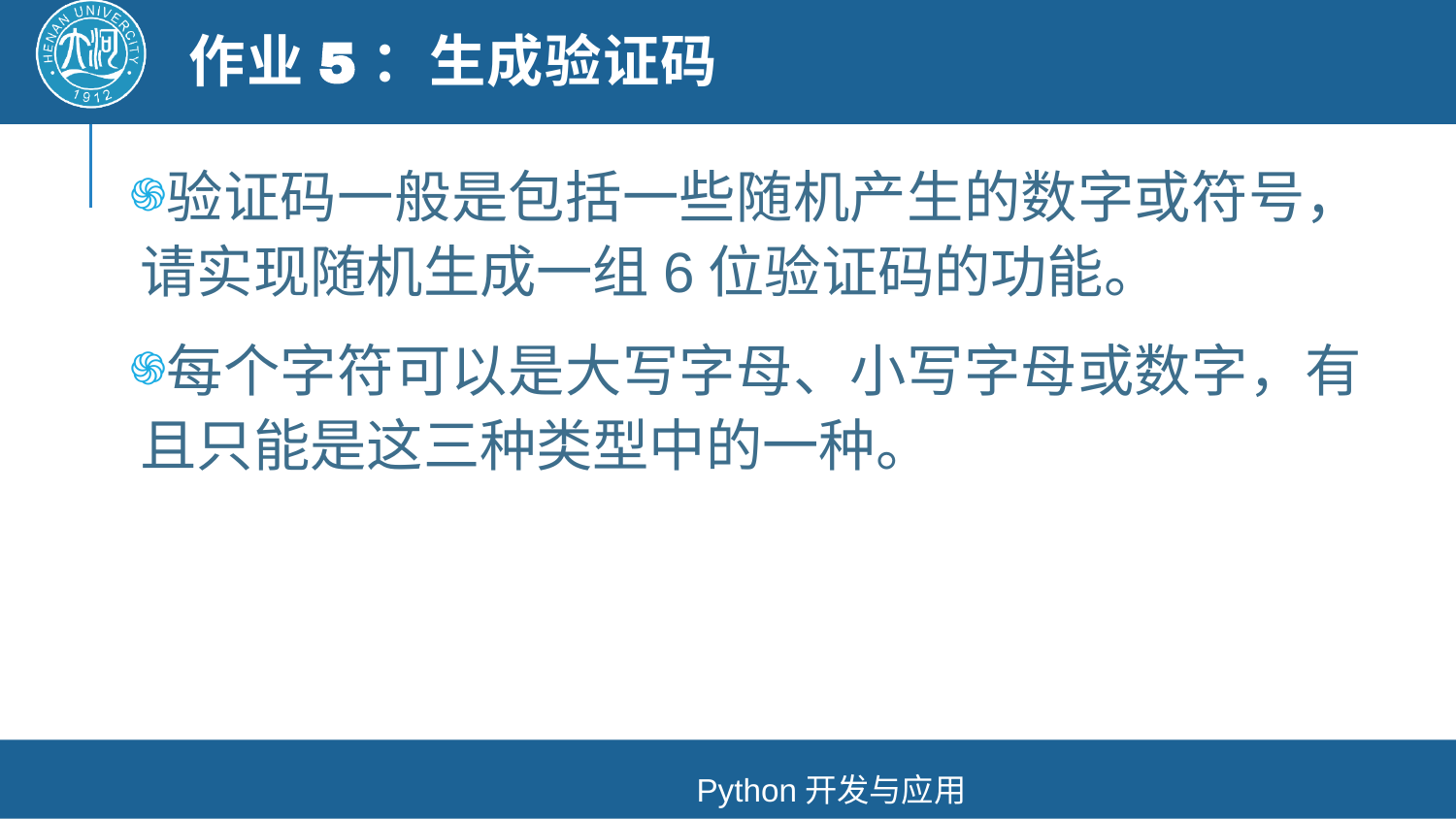

# 作业5：生成验证码
验证码一般是包括一些随机产生的数字或符号，请实现随机生成一组6位验证码的功能。
每个字符可以是大写字母、小写字母或数字，有且只能是这三种类型中的一种。

Python开发与应用
52